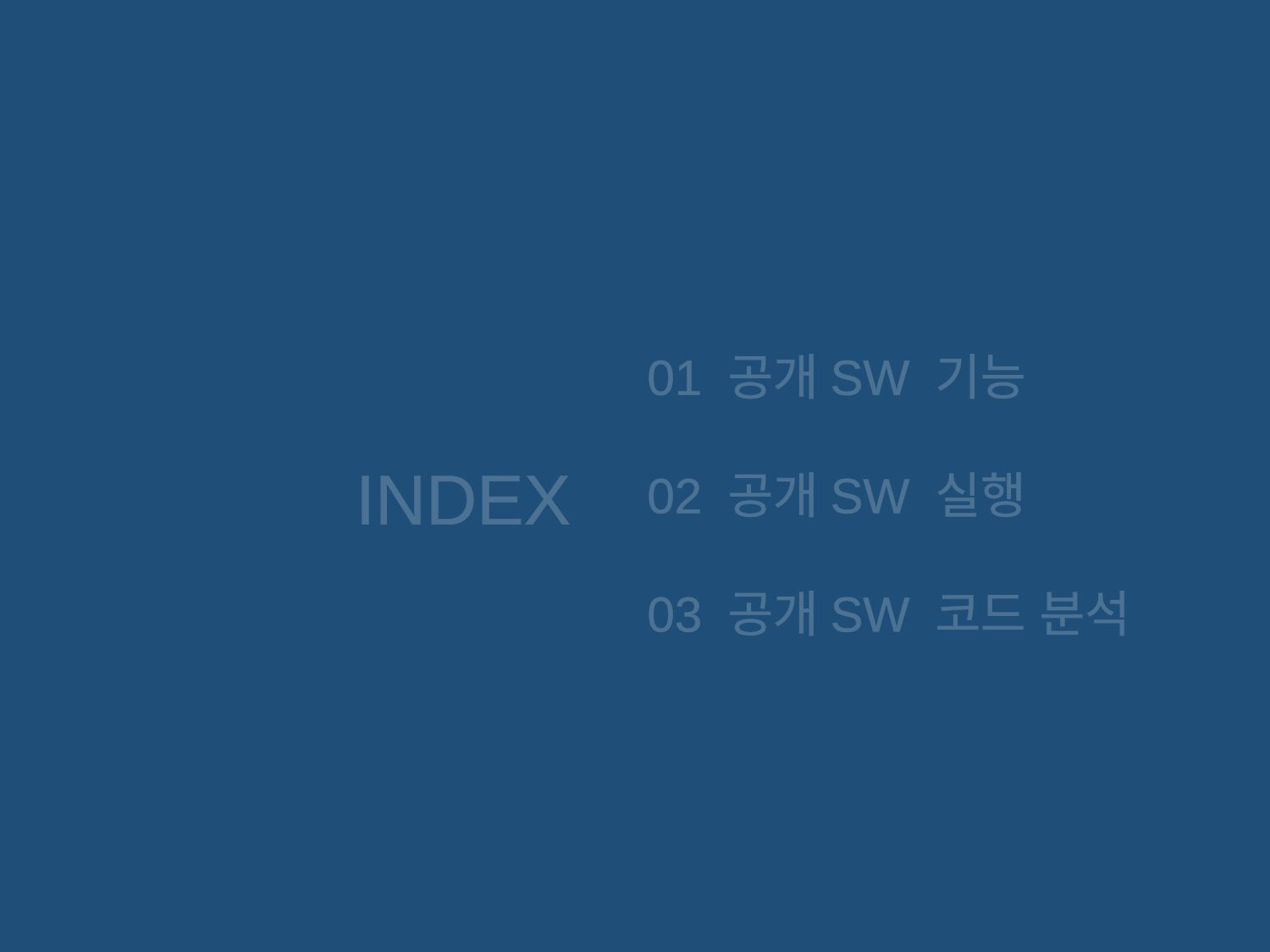

01 공개SW 기능

02 공개SW 실행

03 공개SW 코드 분석

INDEX
공학도를 위한 경력설계